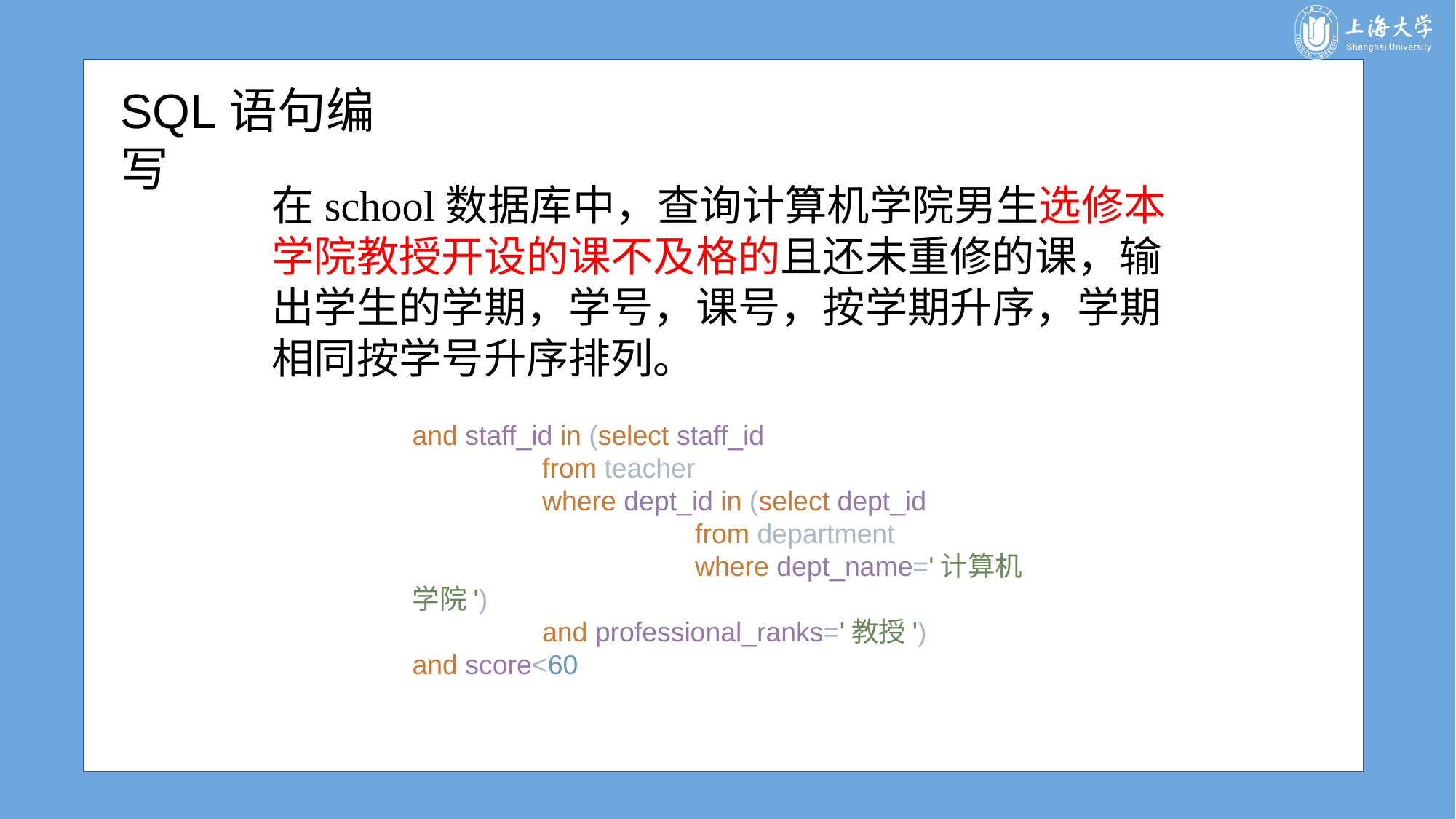

SQL语句编写
#
在school数据库中，查询计算机学院男生选修本学院教授开设的课不及格的且还未重修的课，输出学生的学期，学号，课号，按学期升序，学期相同按学号升序排列。

and staff_id in (select staff_id
                 from teacher
                 where dept_id in (select dept_id
                                     from department
                                     where dept_name='计算机学院')
                 and professional_ranks='教授')
and score<60